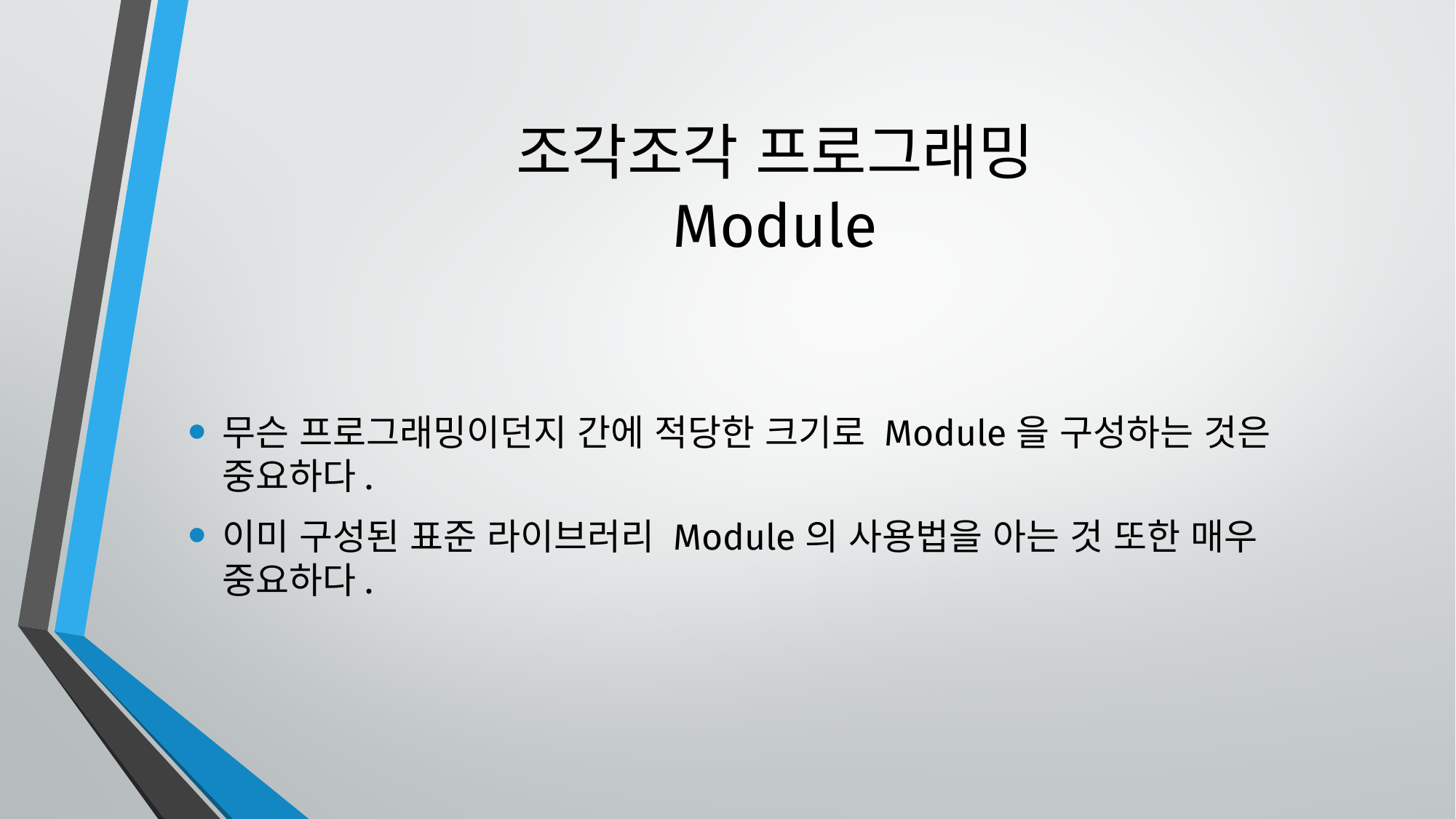

# 조각조각 프로그래밍 Module
무슨 프로그래밍이던지 간에 적당한 크기로 Module을 구성하는 것은 중요하다.
이미 구성된 표준 라이브러리 Module의 사용법을 아는 것 또한 매우 중요하다.